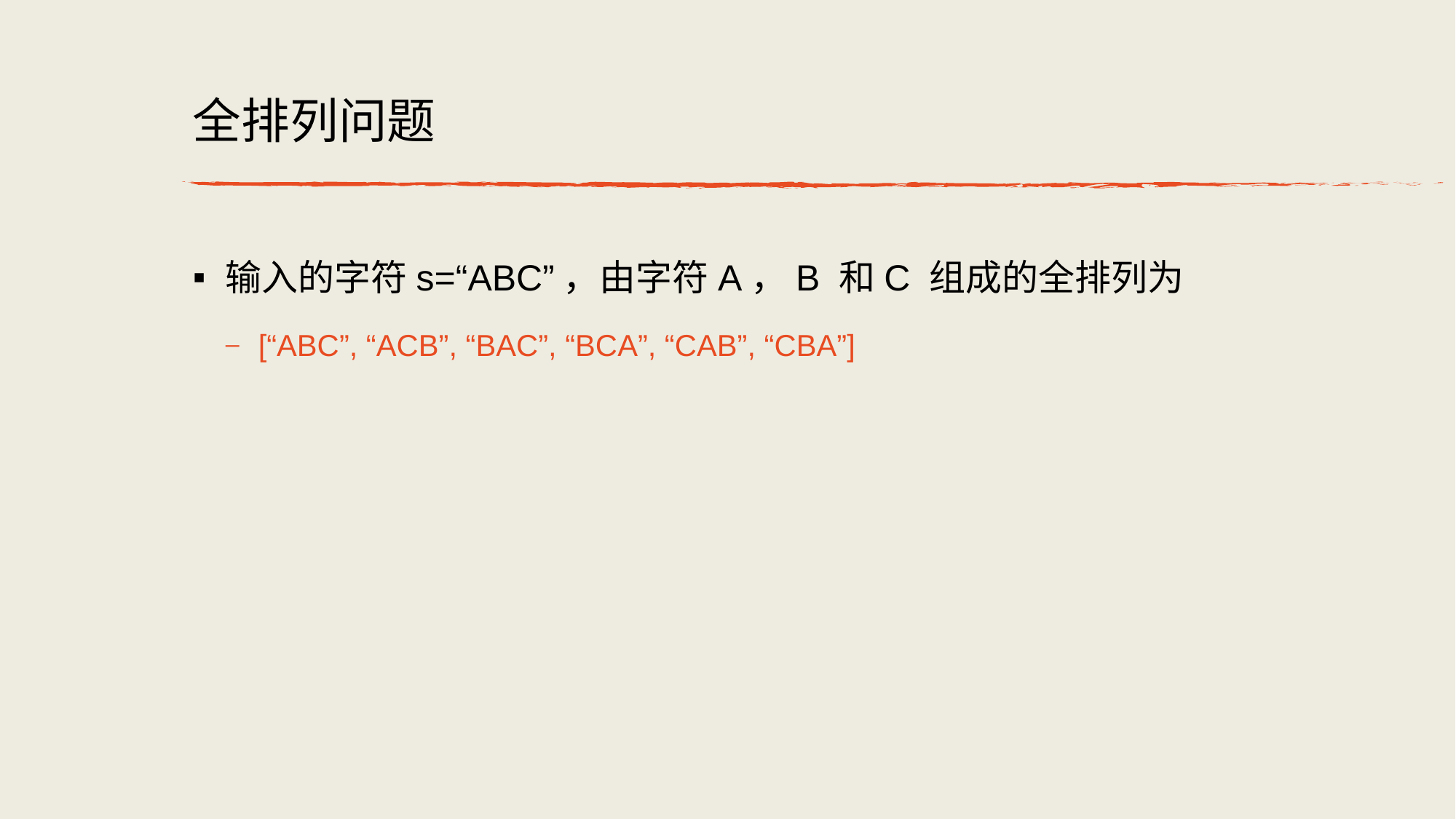

# 全排列问题
输⼊的字符s=“ABC”，由字符A，B 和C 组成的全排列为
[“ABC”, “ACB”, “BAC”, “BCA”, “CAB”, “CBA”]